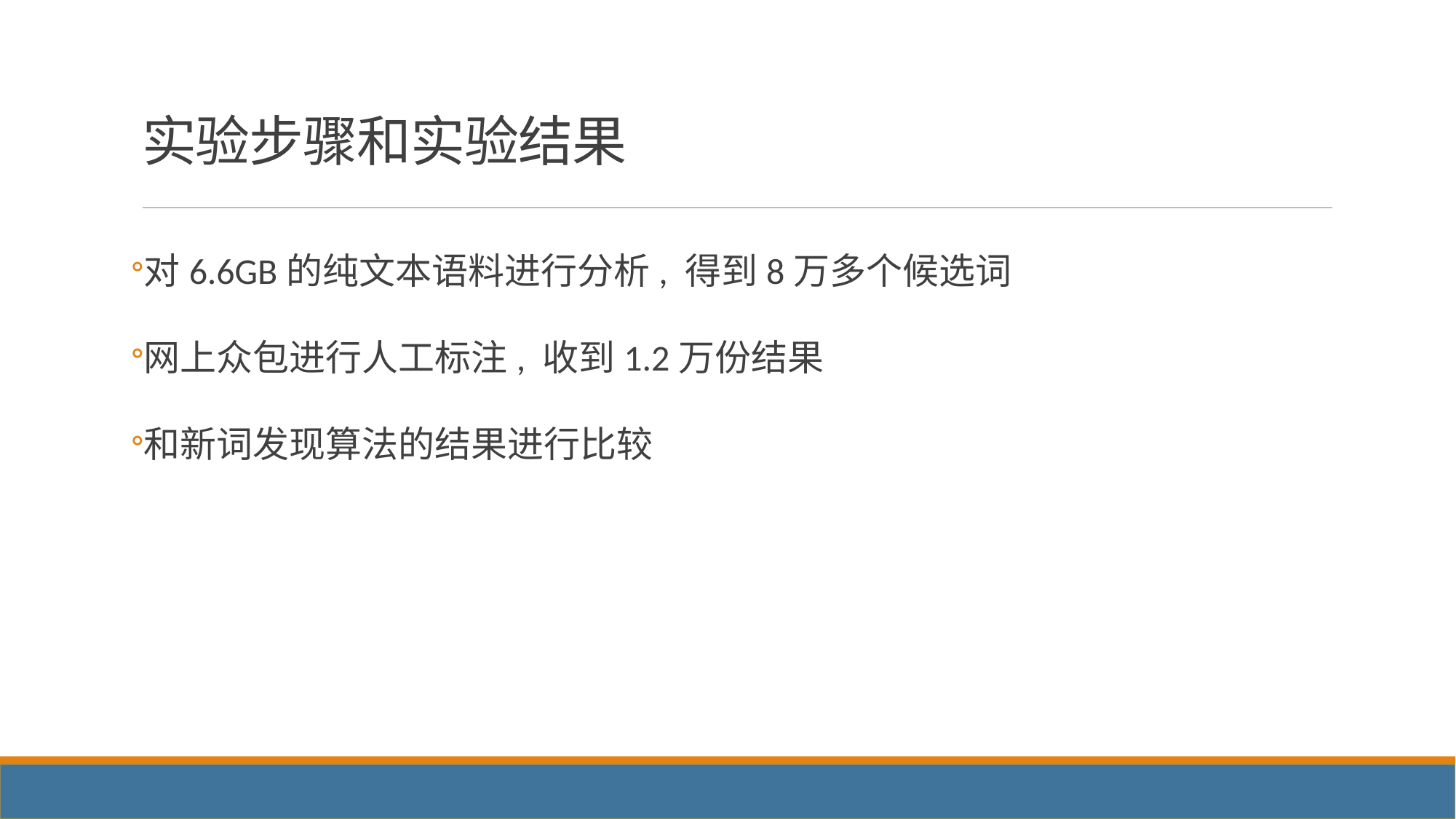

# 实验步骤和实验结果
对6.6GB的纯文本语料进行分析, 得到8万多个候选词
网上众包进行人工标注, 收到1.2万份结果
和新词发现算法的结果进行比较